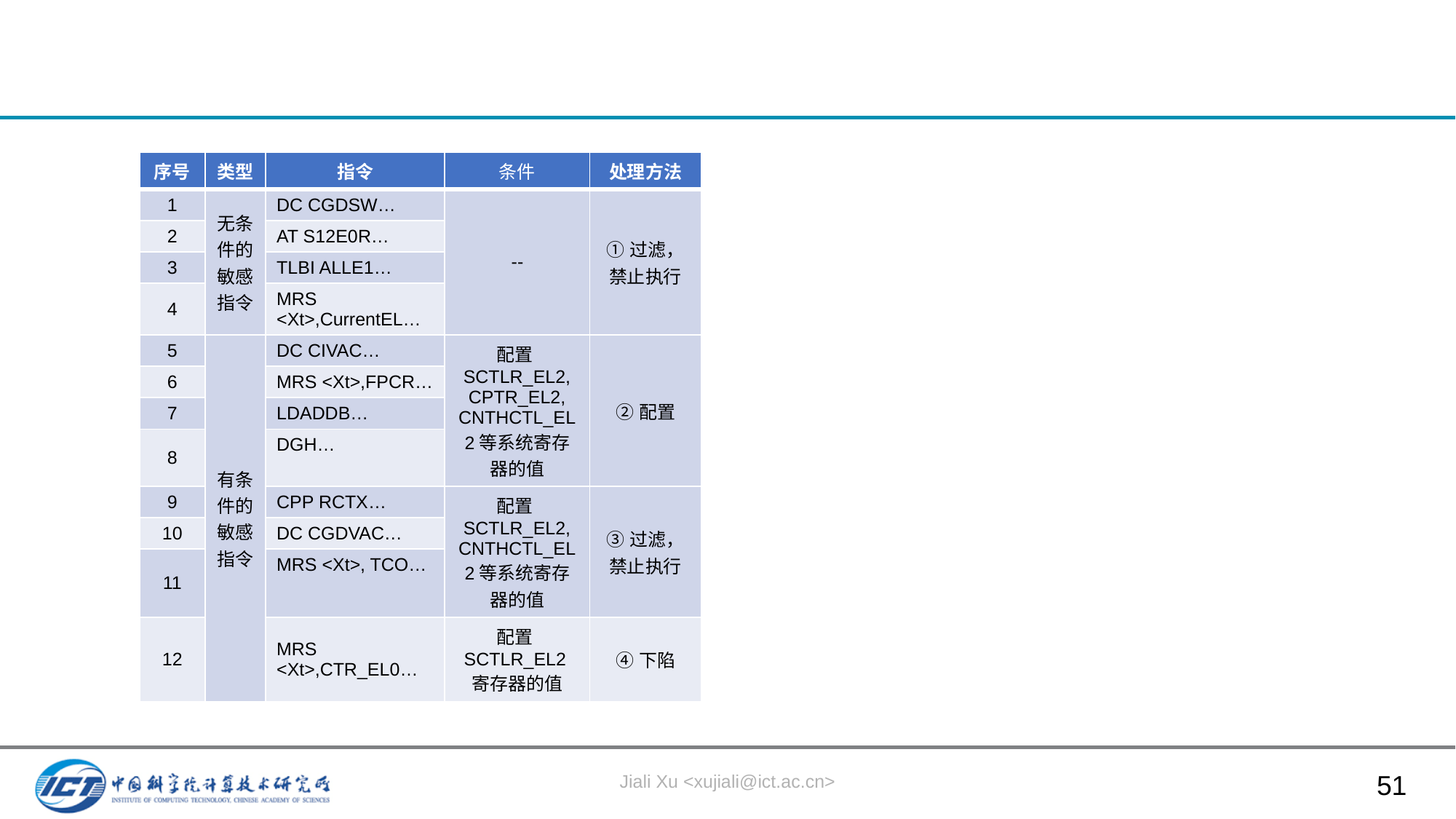

#
| 序号 | 类型 | 指令 | 条件 | 处理方法 |
| --- | --- | --- | --- | --- |
| 1 | 无条件的敏感指令 | DC CGDSW… | -- | ①过滤，禁止执行 |
| 2 |  | AT S12E0R… |  |  |
| 3 |  | TLBI ALLE1… |  |  |
| 4 |  | MRS <Xt>,CurrentEL… |  |  |
| 5 | 有条件的敏感指令 | DC CIVAC… | 配置SCTLR\_EL2, CPTR\_EL2, CNTHCTL\_EL2等系统寄存器的值 | ②配置 |
| 6 |  | MRS <Xt>,FPCR… |  |  |
| 7 |  | LDADDB… |  |  |
| 8 |  | DGH… |  |  |
| 9 |  | CPP RCTX… | 配置SCTLR\_EL2, CNTHCTL\_EL2等系统寄存器的值 | ③过滤，禁止执行 |
| 10 |  | DC CGDVAC… |  |  |
| 11 |  | MRS <Xt>, TCO… |  |  |
| 12 |  | MRS <Xt>,CTR\_EL0… | 配置SCTLR\_EL2寄存器的值 | ④下陷 |
Jiali Xu <xujiali@ict.ac.cn>
51